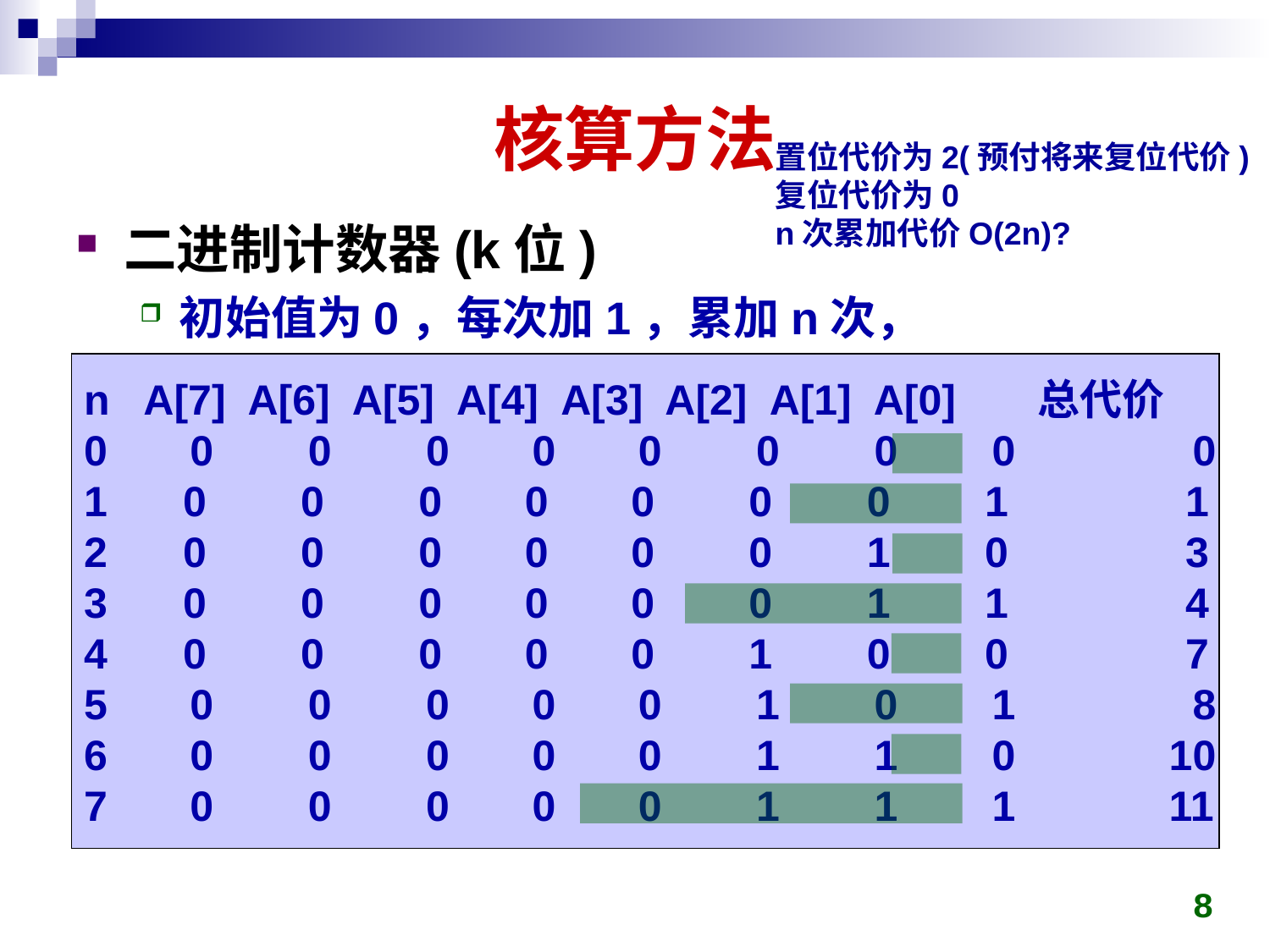

# 核算方法
置位代价为2(预付将来复位代价)
复位代价为0
n次累加代价O(2n)?
二进制计数器(k位)
初始值为0，每次加1，累加n次，

n   A[7]  A[6]  A[5]  A[4]  A[3]  A[2]  A[1]  A[0]      总代价
0       0        0        0       0       0        0        0        0               0
   0        0        0       0       0        0        0        1               1
   0        0        0       0       0        0        1        0               3
   0        0        0       0       0        0        1        1               4
   0        0        0       0       0        1        0        0               7
5       0        0        0       0       0        1        0        1               8
6       0        0        0       0       0        1        1        0             10
7       0        0        0       0       0        1        1        1             11

8